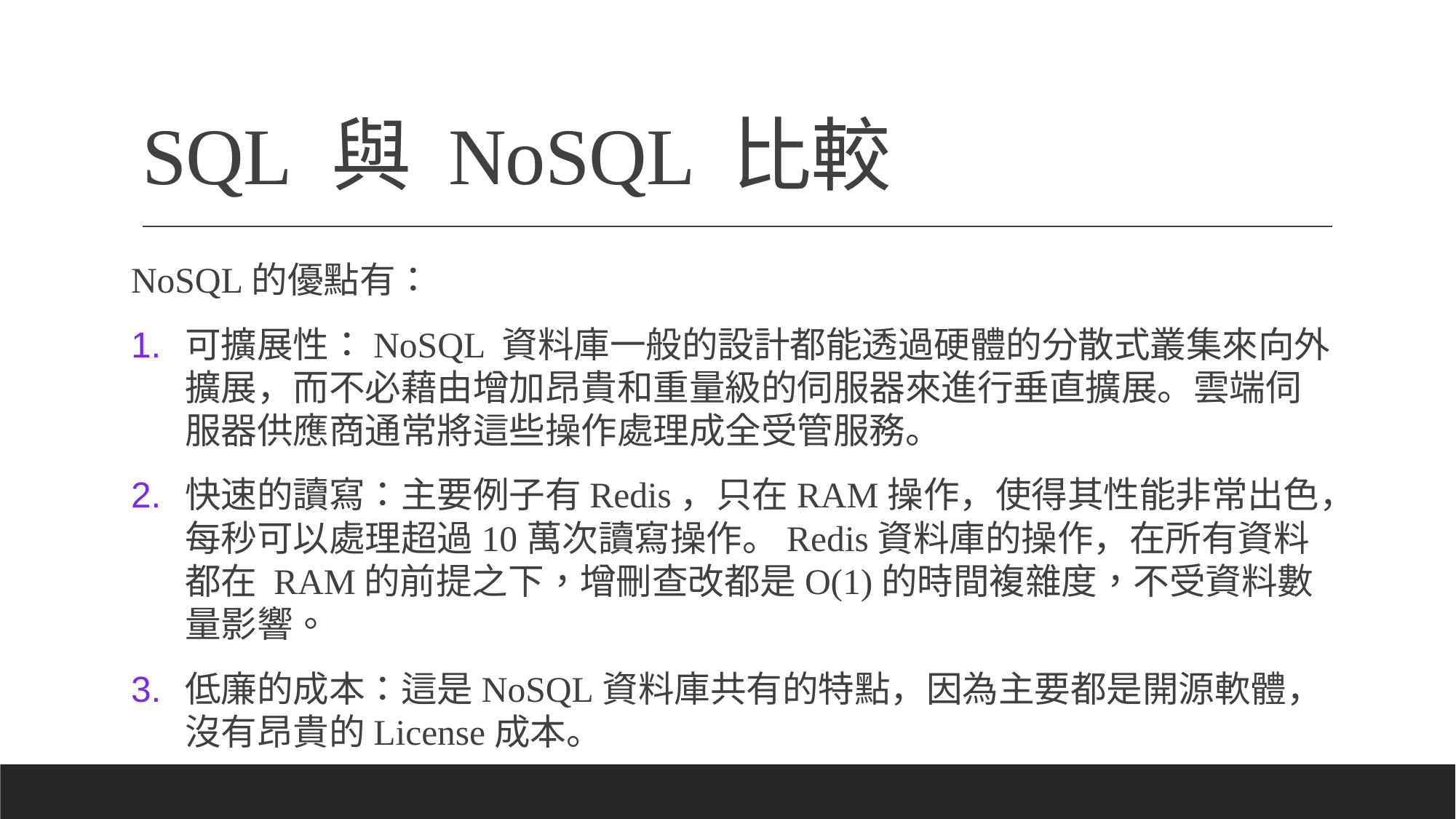

# SQL 與 NoSQL 比較
NoSQL的優點有：
可擴展性：NoSQL 資料庫一般的設計都能透過硬體的分散式叢集來向外擴展，而不必藉由增加昂貴和重量級的伺服器來進行垂直擴展。雲端伺服器供應商通常將這些操作處理成全受管服務。
快速的讀寫：主要例子有Redis，只在RAM操作，使得其性能非常出色，每秒可以處理超過10萬次讀寫操作。Redis資料庫的操作，在所有資料都在 RAM的前提之下，增刪查改都是O(1)的時間複雜度，不受資料數量影響。
低廉的成本：這是NoSQL資料庫共有的特點，因為主要都是開源軟體，沒有昂貴的License成本。